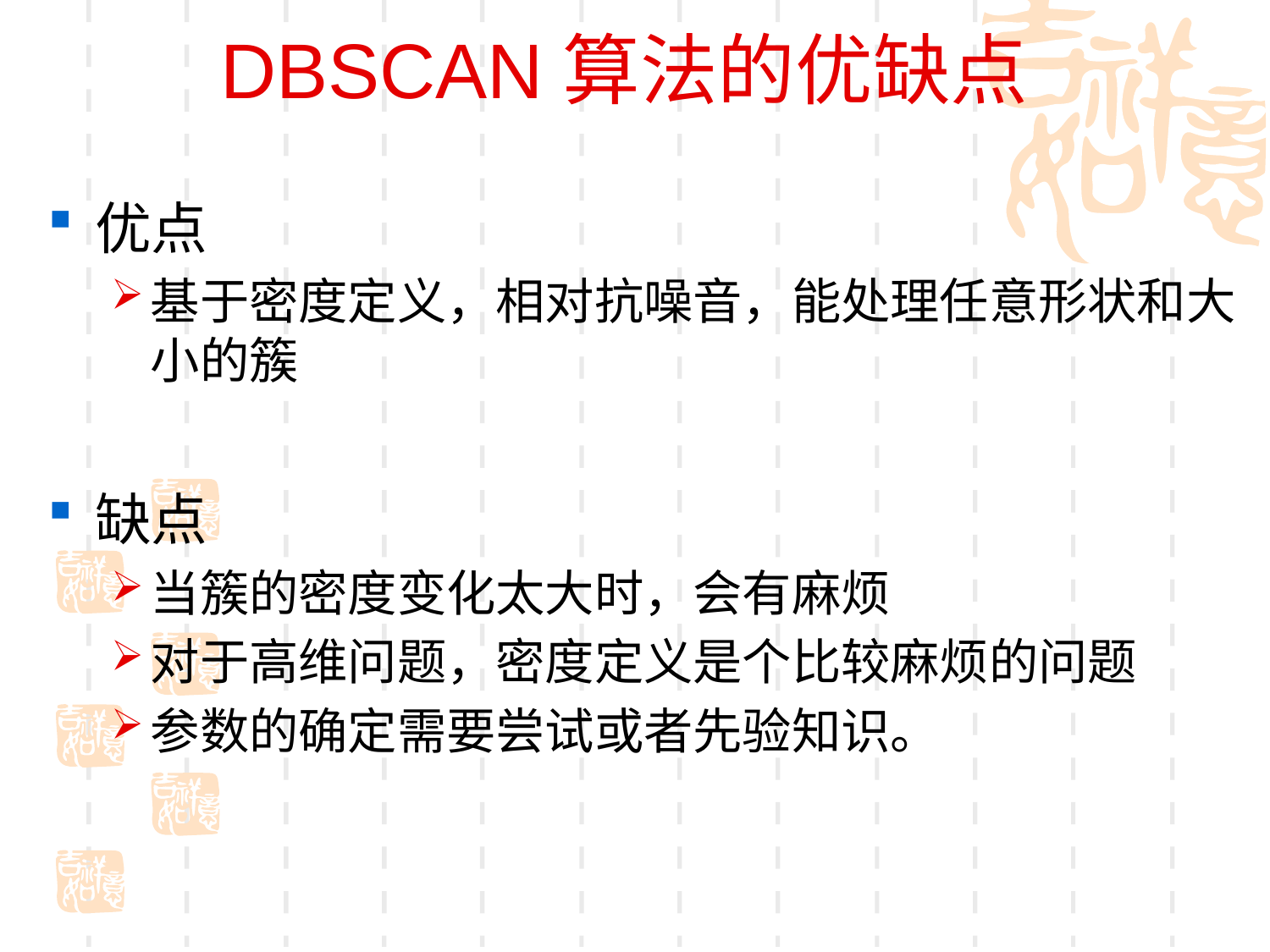

# DBSCAN算法的优缺点
优点
基于密度定义，相对抗噪音，能处理任意形状和大小的簇

缺点
当簇的密度变化太大时，会有麻烦
对于高维问题，密度定义是个比较麻烦的问题
参数的确定需要尝试或者先验知识。